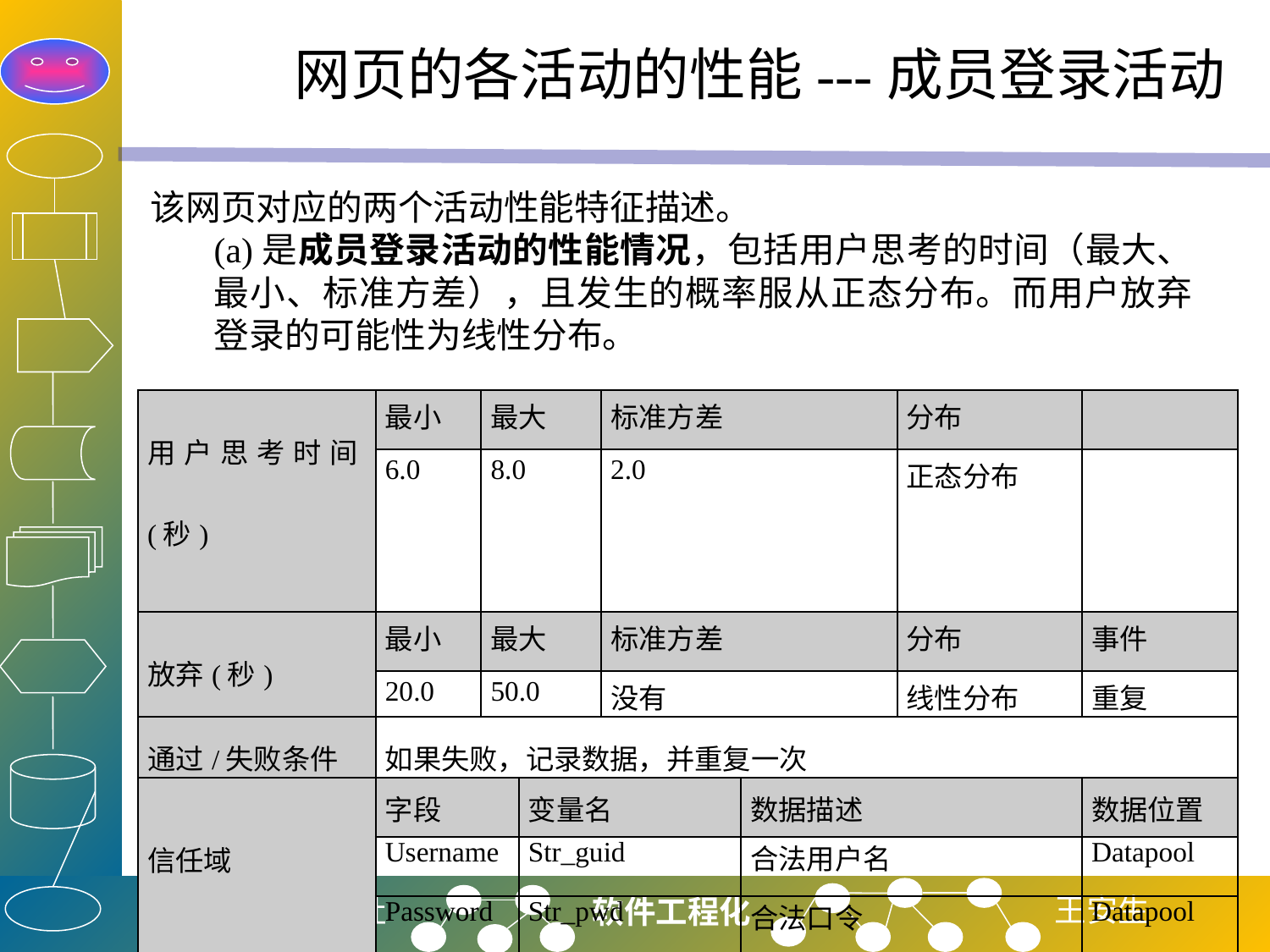

# 网页的各活动的性能---成员登录活动
该网页对应的两个活动性能特征描述。
(a)是成员登录活动的性能情况，包括用户思考的时间（最大、最小、标准方差），且发生的概率服从正态分布。而用户放弃登录的可能性为线性分布。
| 用户思考时间(秒) | 最小 | 最大 |  | 标准方差 |  | 分布 |  |
| --- | --- | --- | --- | --- | --- | --- | --- |
|  | 6.0 | 8.0 |  | 2.0 |  | 正态分布 |  |
| 放弃(秒) | 最小 | 最大 |  | 标准方差 |  | 分布 | 事件 |
|  | 20.0 | 50.0 |  | 没有 |  | 线性分布 | 重复 |
| 通过/失败条件 | 如果失败，记录数据，并重复一次 |  |  |  |  |  |  |
| 信任域 | 字段 |  | 变量名 |  | 数据描述 |  | 数据位置 |
|  | Username |  | Str\_guid |  | 合法用户名 |  | Datapool |
|  | Password |  | Str\_pwd |  | 合法口令 |  | Datapool |